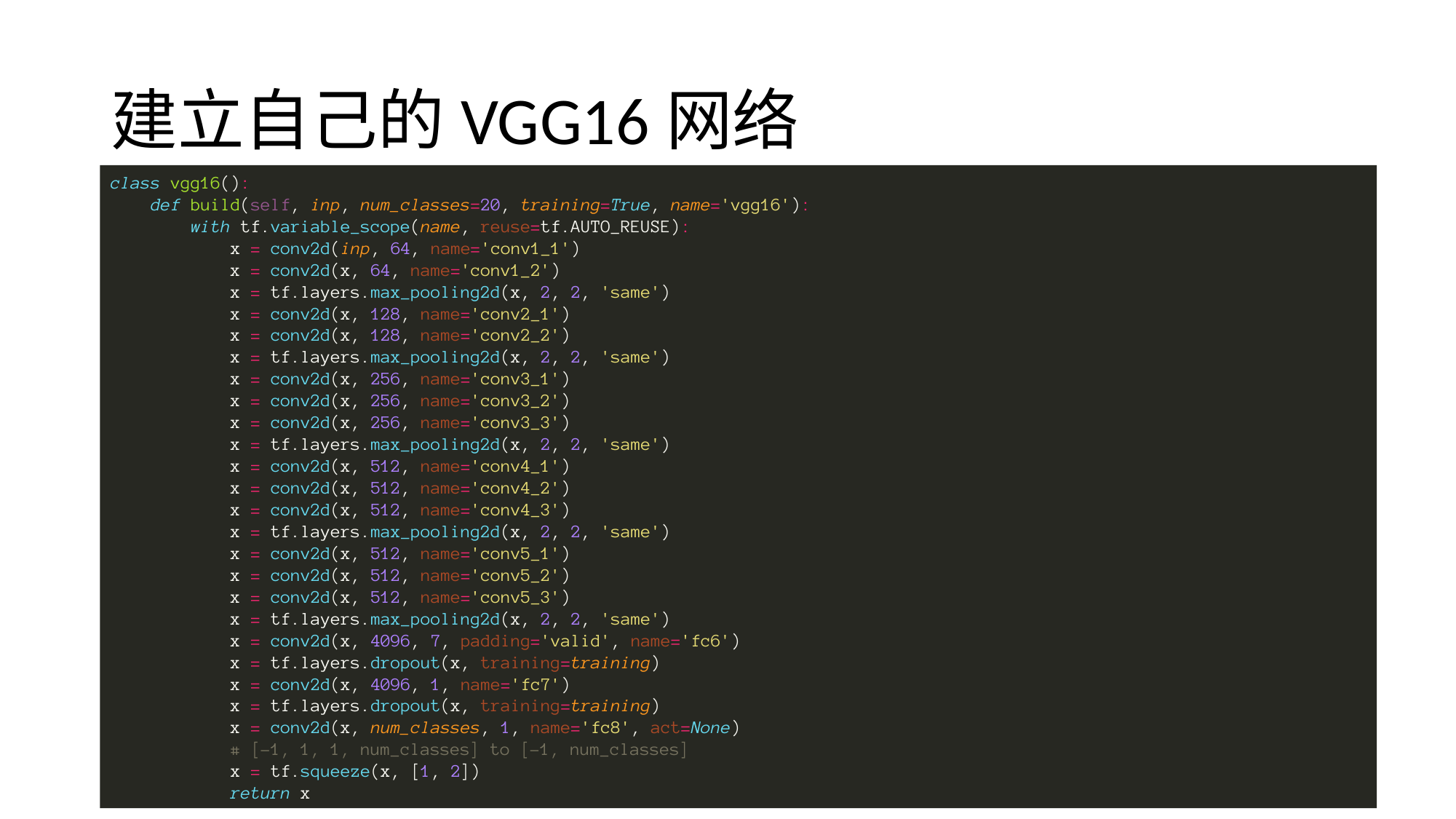

# 建立自己的VGG16网络
class vgg16():
    def build(self, inp, num_classes=20, training=True, name='vgg16'):
        with tf.variable_scope(name, reuse=tf.AUTO_REUSE):
            x = conv2d(inp, 64, name='conv1_1')
            x = conv2d(x, 64, name='conv1_2')
            x = tf.layers.max_pooling2d(x, 2, 2, 'same')
            x = conv2d(x, 128, name='conv2_1')
            x = conv2d(x, 128, name='conv2_2')
            x = tf.layers.max_pooling2d(x, 2, 2, 'same')
            x = conv2d(x, 256, name='conv3_1')
            x = conv2d(x, 256, name='conv3_2')
            x = conv2d(x, 256, name='conv3_3')
            x = tf.layers.max_pooling2d(x, 2, 2, 'same')
            x = conv2d(x, 512, name='conv4_1')
            x = conv2d(x, 512, name='conv4_2')
            x = conv2d(x, 512, name='conv4_3')
            x = tf.layers.max_pooling2d(x, 2, 2, 'same')
            x = conv2d(x, 512, name='conv5_1')
            x = conv2d(x, 512, name='conv5_2')
            x = conv2d(x, 512, name='conv5_3')
            x = tf.layers.max_pooling2d(x, 2, 2, 'same')
            x = conv2d(x, 4096, 7, padding='valid', name='fc6')
            x = tf.layers.dropout(x, training=training)
            x = conv2d(x, 4096, 1, name='fc7')
            x = tf.layers.dropout(x, training=training)
            x = conv2d(x, num_classes, 1, name='fc8', act=None)
            # [-1, 1, 1, num_classes] to [-1, num_classes]
            x = tf.squeeze(x, [1, 2])
            return x